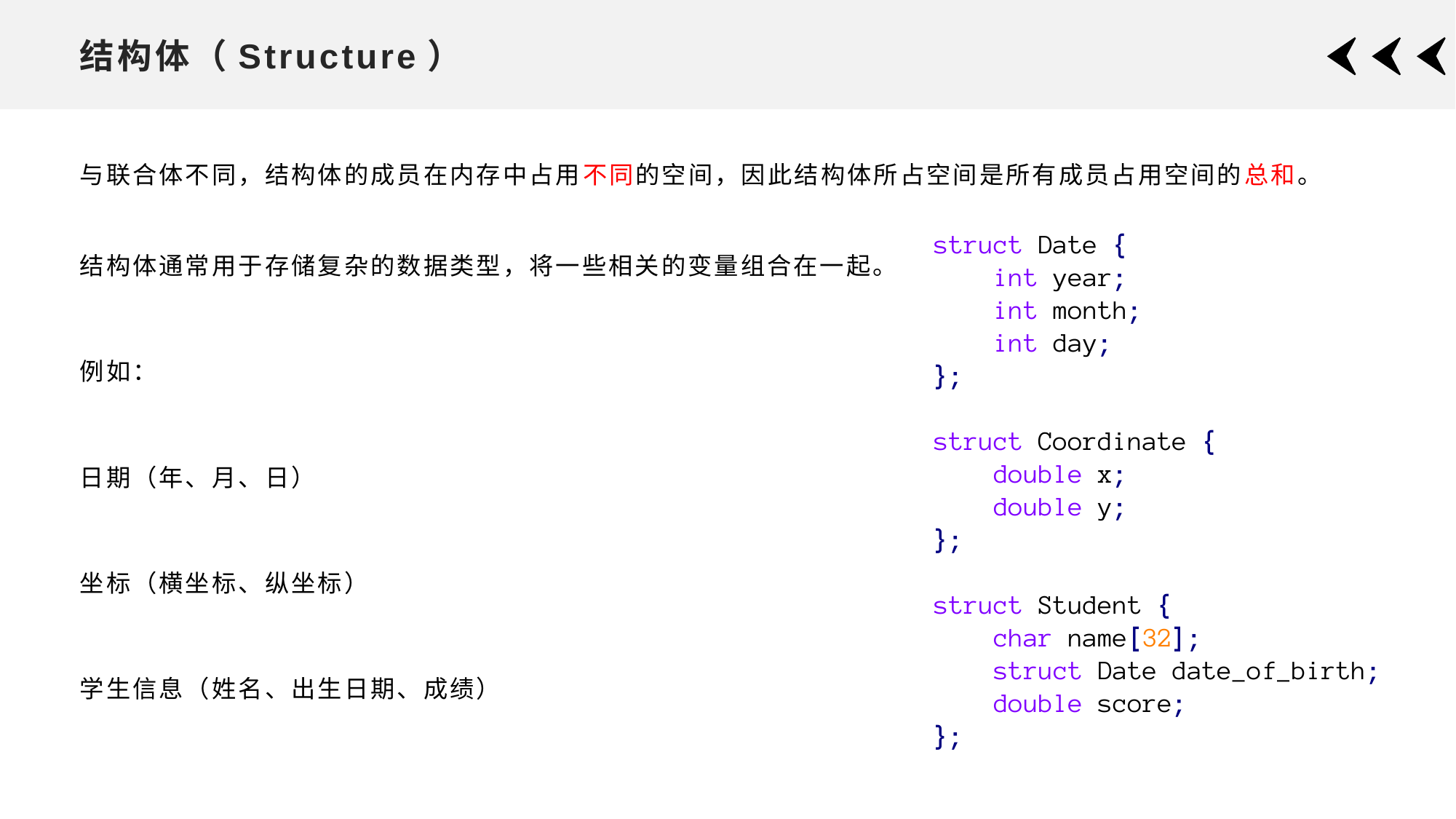

# 结构体（Structure）
与联合体不同，结构体的成员在内存中占用不同的空间，因此结构体所占空间是所有成员占用空间的总和。
结构体通常用于存储复杂的数据类型，将一些相关的变量组合在一起。

例如：

日期（年、月、日）

坐标（横坐标、纵坐标）

学生信息（姓名、出生日期、成绩）
struct Date {
    int year;
    int month;
    int day;
};

struct Coordinate {
    double x;
    double y;
};

struct Student {
    char name[32];
    struct Date date_of_birth;
    double score;
};